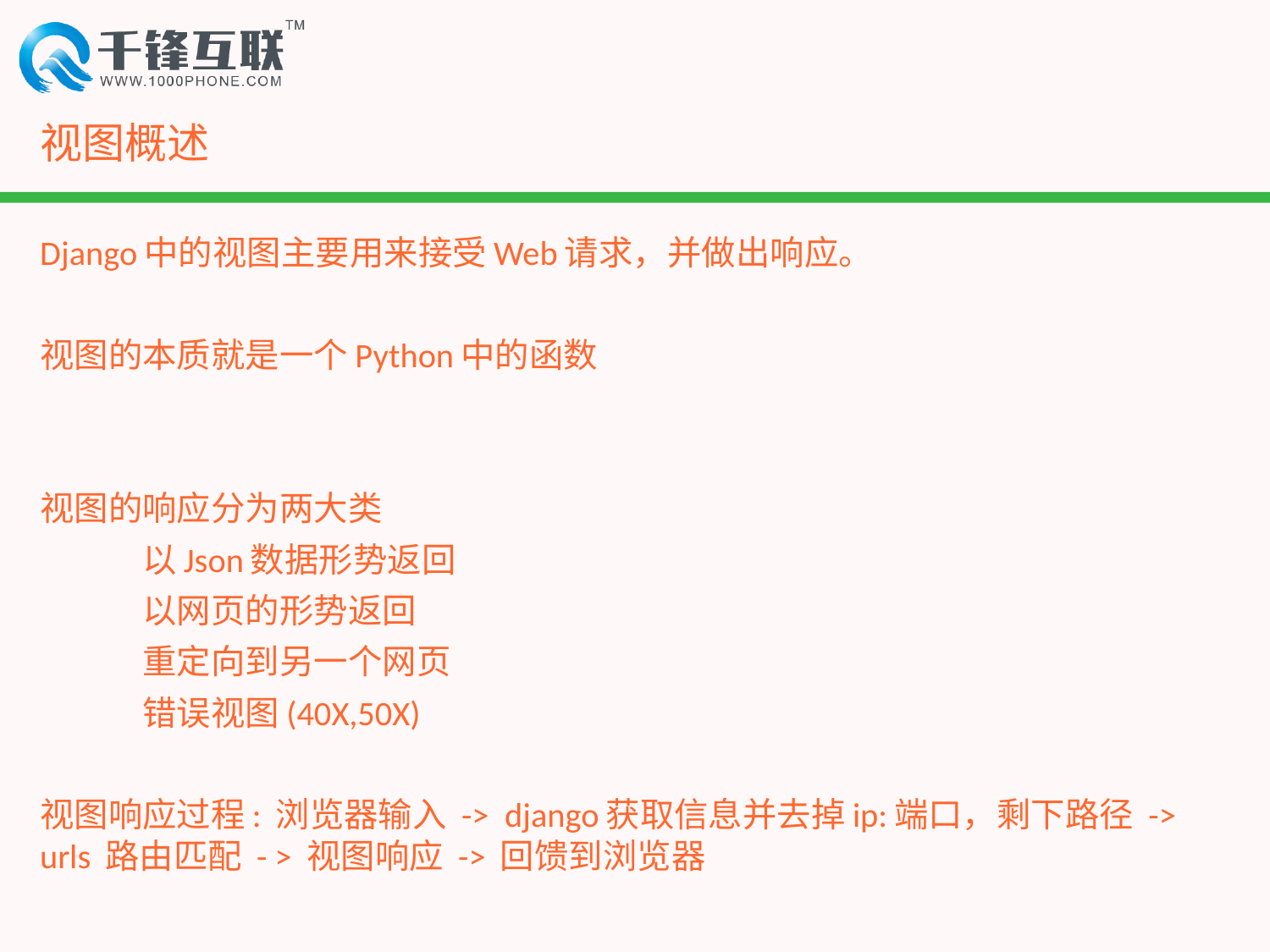

# 视图概述
Django中的视图主要用来接受Web请求，并做出响应。

视图的本质就是一个Python中的函数

视图的响应分为两大类
	以Json数据形势返回
	以网页的形势返回
		重定向到另一个网页
		错误视图(40X,50X)

视图响应过程: 浏览器输入 ->  django获取信息并去掉ip:端口，剩下路径 -> urls 路由匹配 - > 视图响应 -> 回馈到浏览器